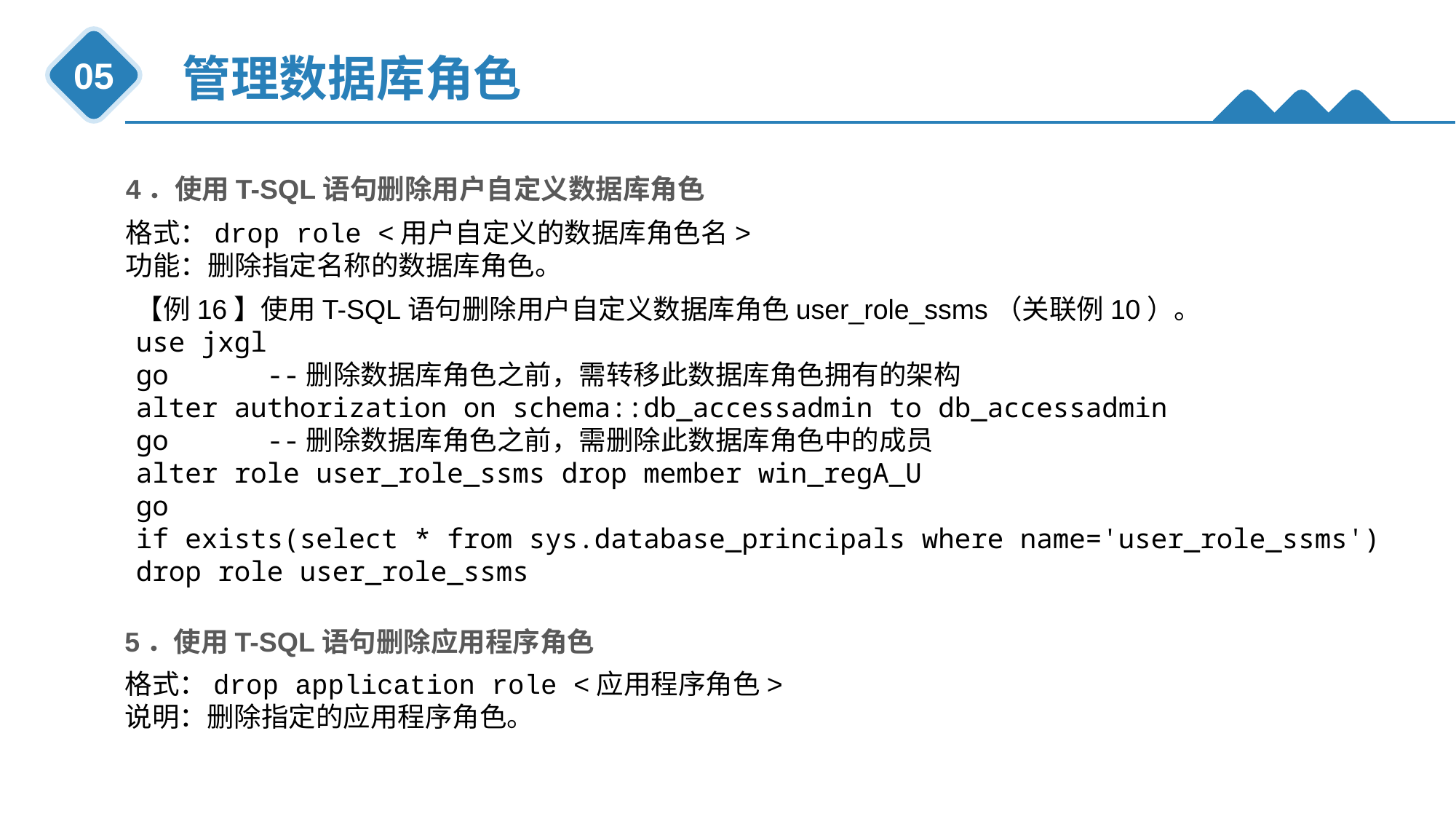

管理数据库角色
05

4．使用T-SQL语句删除用户自定义数据库角色
格式：drop role <用户自定义的数据库角色名>
功能：删除指定名称的数据库角色。
【例16】使用T-SQL语句删除用户自定义数据库角色user_role_ssms（关联例10）。
use jxgl
go      --删除数据库角色之前，需转移此数据库角色拥有的架构
alter authorization on schema::db_accessadmin to db_accessadmin
go      --删除数据库角色之前，需删除此数据库角色中的成员
alter role user_role_ssms drop member win_regA_U
go
if exists(select * from sys.database_principals where name='user_role_ssms')
drop role user_role_ssms
5．使用T-SQL语句删除应用程序角色
格式：drop application role <应用程序角色>
说明：删除指定的应用程序角色。